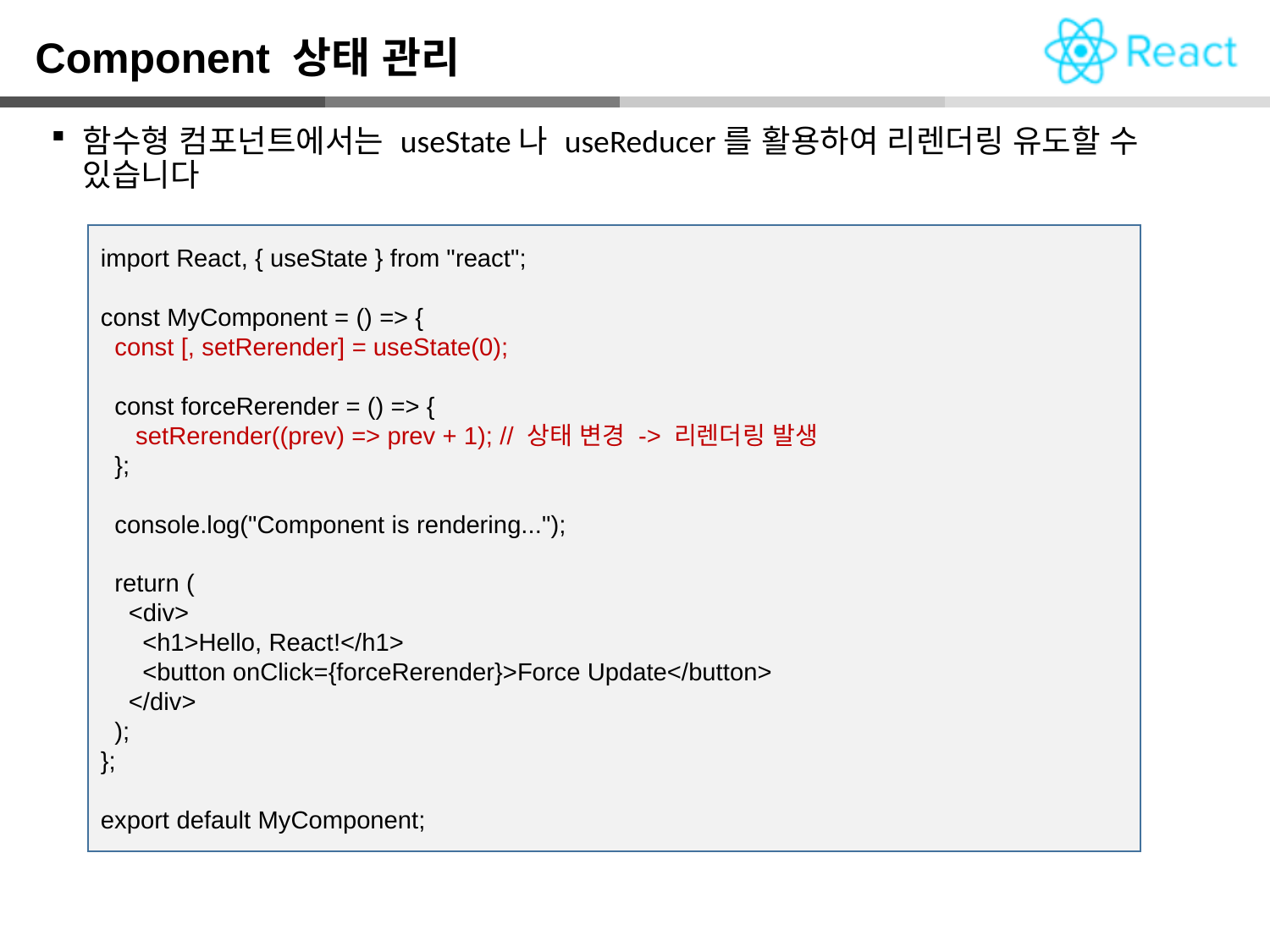

Component 상태 관리
함수형 컴포넌트에서는 useState나 useReducer를 활용하여 리렌더링 유도할 수 있습니다
import React, { useState } from "react";

const MyComponent = () => {
  const [, setRerender] = useState(0);

  const forceRerender = () => {
     setRerender((prev) => prev + 1); // 상태 변경 -> 리렌더링 발생
  };

  console.log("Component is rendering...");

  return (
    <div>
      <h1>Hello, React!</h1>
      <button onClick={forceRerender}>Force Update</button>
    </div>
  );
};

export default MyComponent;